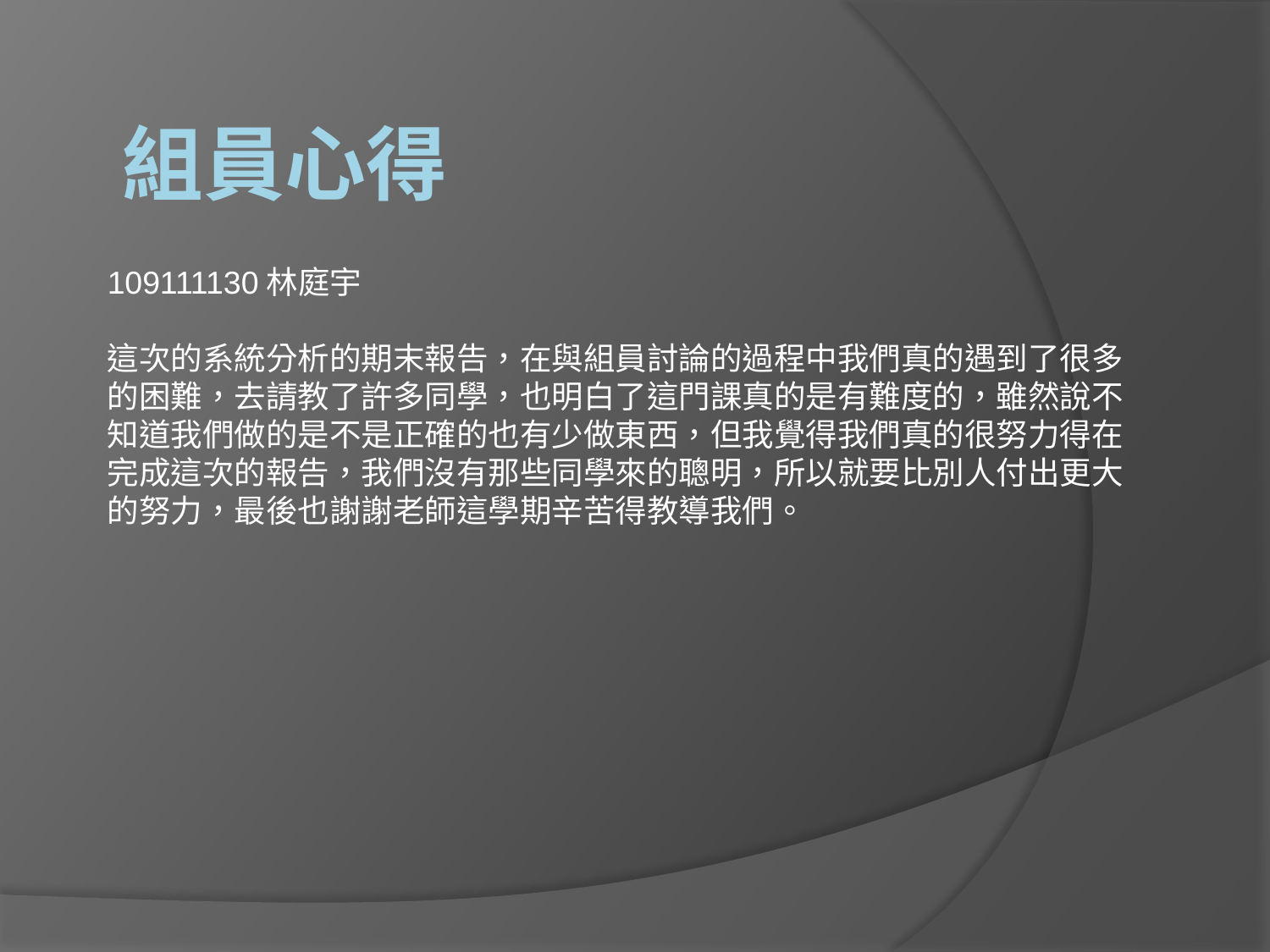

# 組員心得
109111130林庭宇

這次的系統分析的期末報告，在與組員討論的過程中我們真的遇到了很多的困難，去請教了許多同學，也明白了這門課真的是有難度的，雖然說不知道我們做的是不是正確的也有少做東西，但我覺得我們真的很努力得在完成這次的報告，我們沒有那些同學來的聰明，所以就要比別人付出更大的努力，最後也謝謝老師這學期辛苦得教導我們。